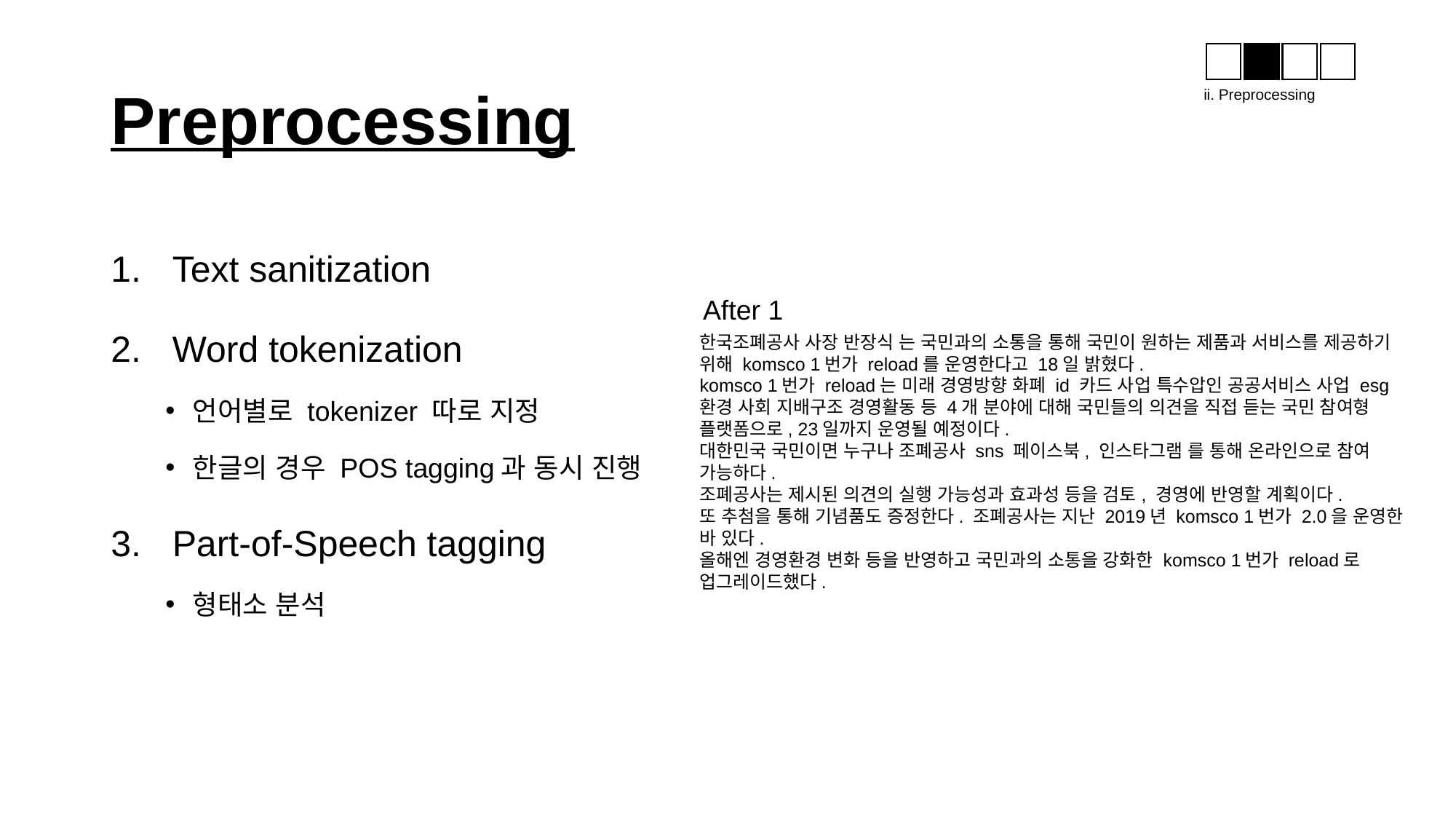

# Preprocessing

ii. Preprocessing
Text sanitization
Word tokenization
언어별로 tokenizer 따로 지정
한글의 경우 POS tagging과 동시 진행
Part-of-Speech tagging
형태소 분석
After 1
한국조폐공사 사장 반장식 는 국민과의 소통을 통해 국민이 원하는 제품과 서비스를 제공하기 위해 komsco 1번가 reload를 운영한다고 18일 밝혔다.
komsco 1번가 reload는 미래 경영방향 화폐 id 카드 사업 특수압인 공공서비스 사업 esg 환경 사회 지배구조 경영활동 등 4개 분야에 대해 국민들의 의견을 직접 듣는 국민 참여형 플랫폼으로, 23일까지 운영될 예정이다.
대한민국 국민이면 누구나 조폐공사 sns 페이스북, 인스타그램 를 통해 온라인으로 참여 가능하다.
조폐공사는 제시된 의견의 실행 가능성과 효과성 등을 검토, 경영에 반영할 계획이다.
또 추첨을 통해 기념품도 증정한다. 조폐공사는 지난 2019년 komsco 1번가 2.0을 운영한 바 있다.
올해엔 경영환경 변화 등을 반영하고 국민과의 소통을 강화한 komsco 1번가 reload로 업그레이드했다.